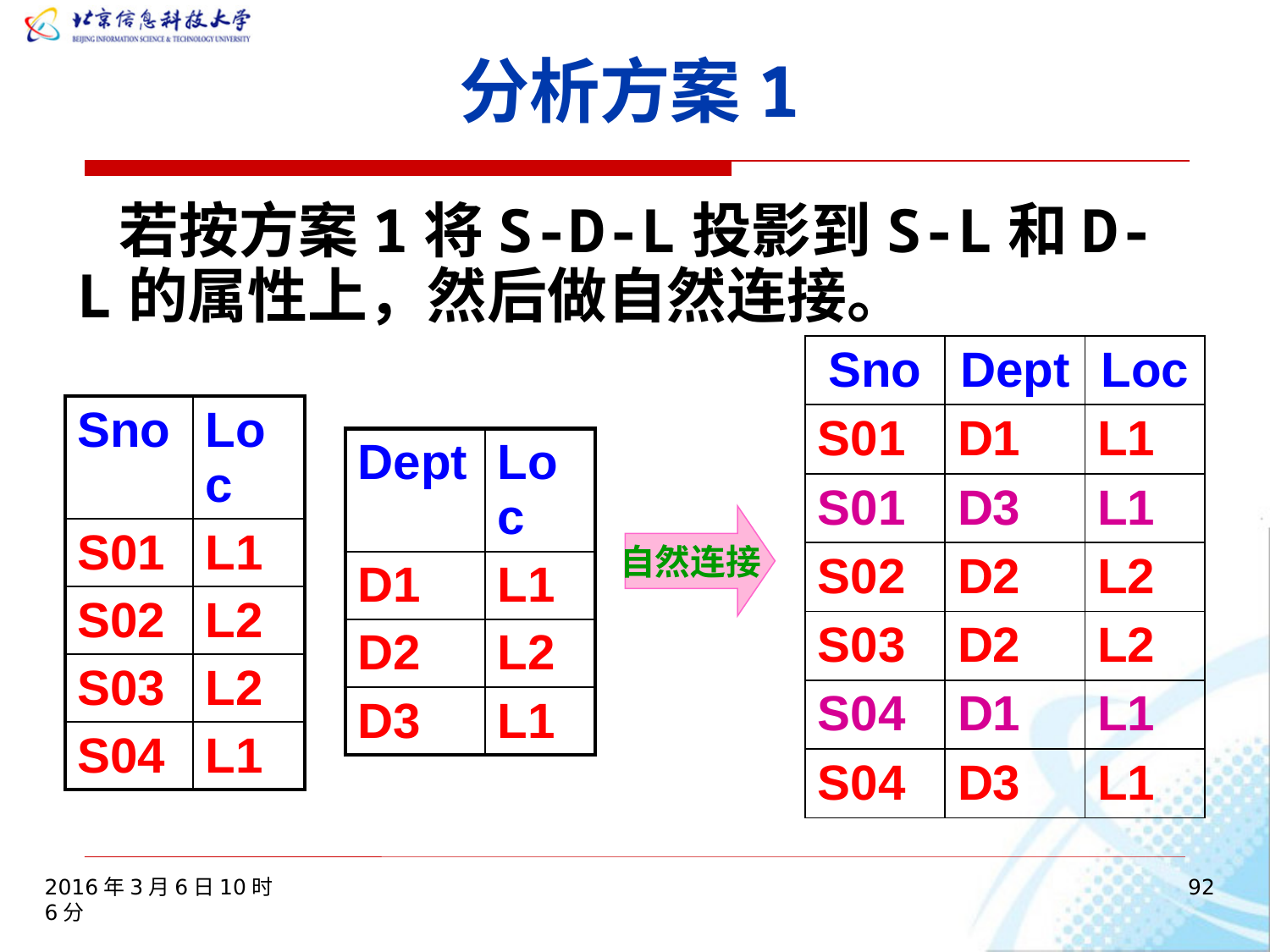

# 分析方案1
  若按方案1将S-D-L投影到S-L和D-L的属性上，然后做自然连接。
| Sno | Dept | Loc |
| --- | --- | --- |
| S01 | D1 | L1 |
| S01 | D3 | L1 |
| S02 | D2 | L2 |
| S03 | D2 | L2 |
| S04 | D1 | L1 |
| S04 | D3 | L1 |
| Sno | Loc |
| --- | --- |
| S01 | L1 |
| S02 | L2 |
| S03 | L2 |
| S04 | L1 |
| Dept | Loc |
| --- | --- |
| D1 | L1 |
| D2 | L2 |
| D3 | L1 |
自然连接
2016年3月6日10时6分
92